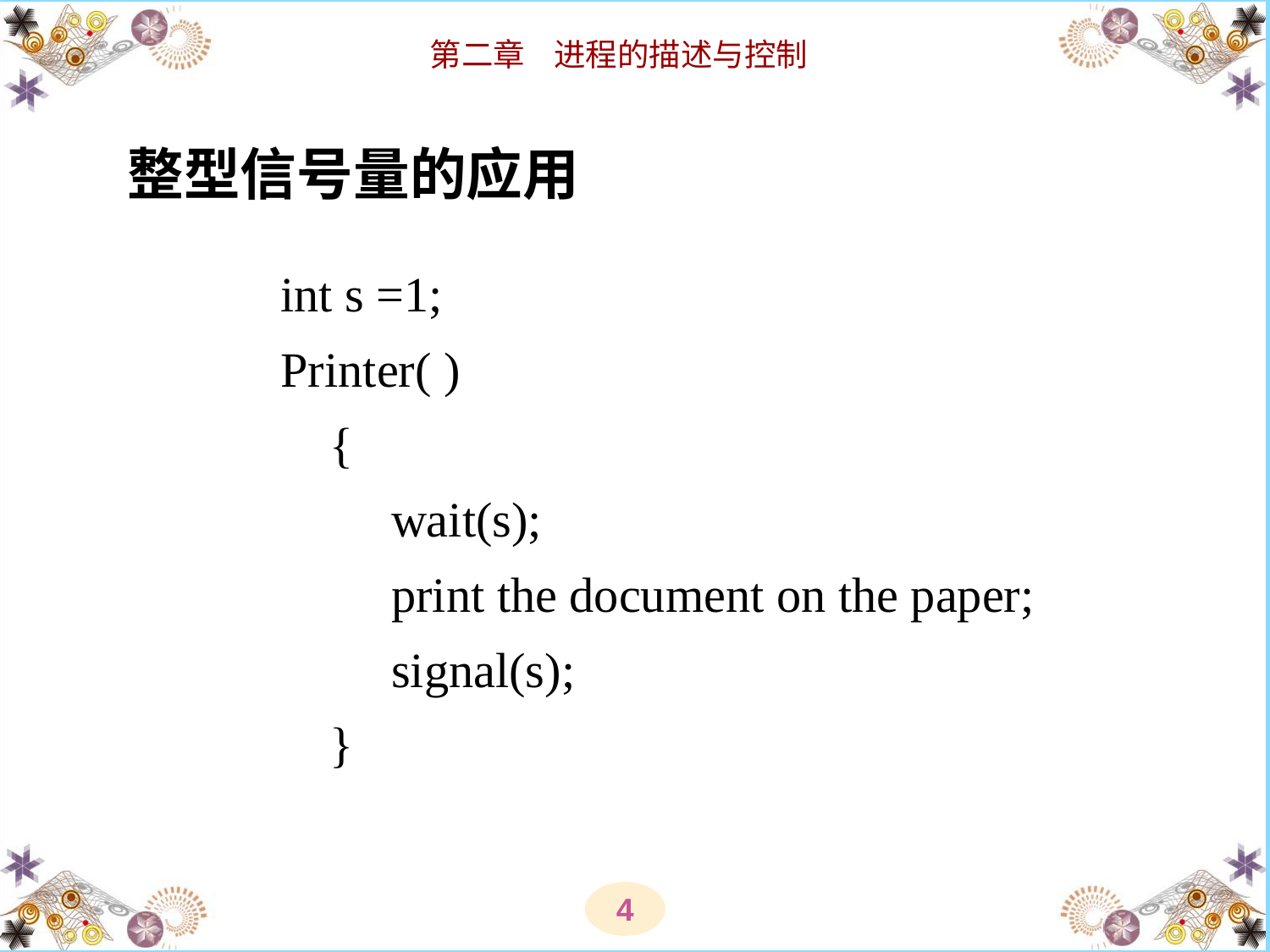

整型信号量的应用
int s =1;
Printer( )
    {
         wait(s);
         print the document on the paper;
         signal(s);
    }